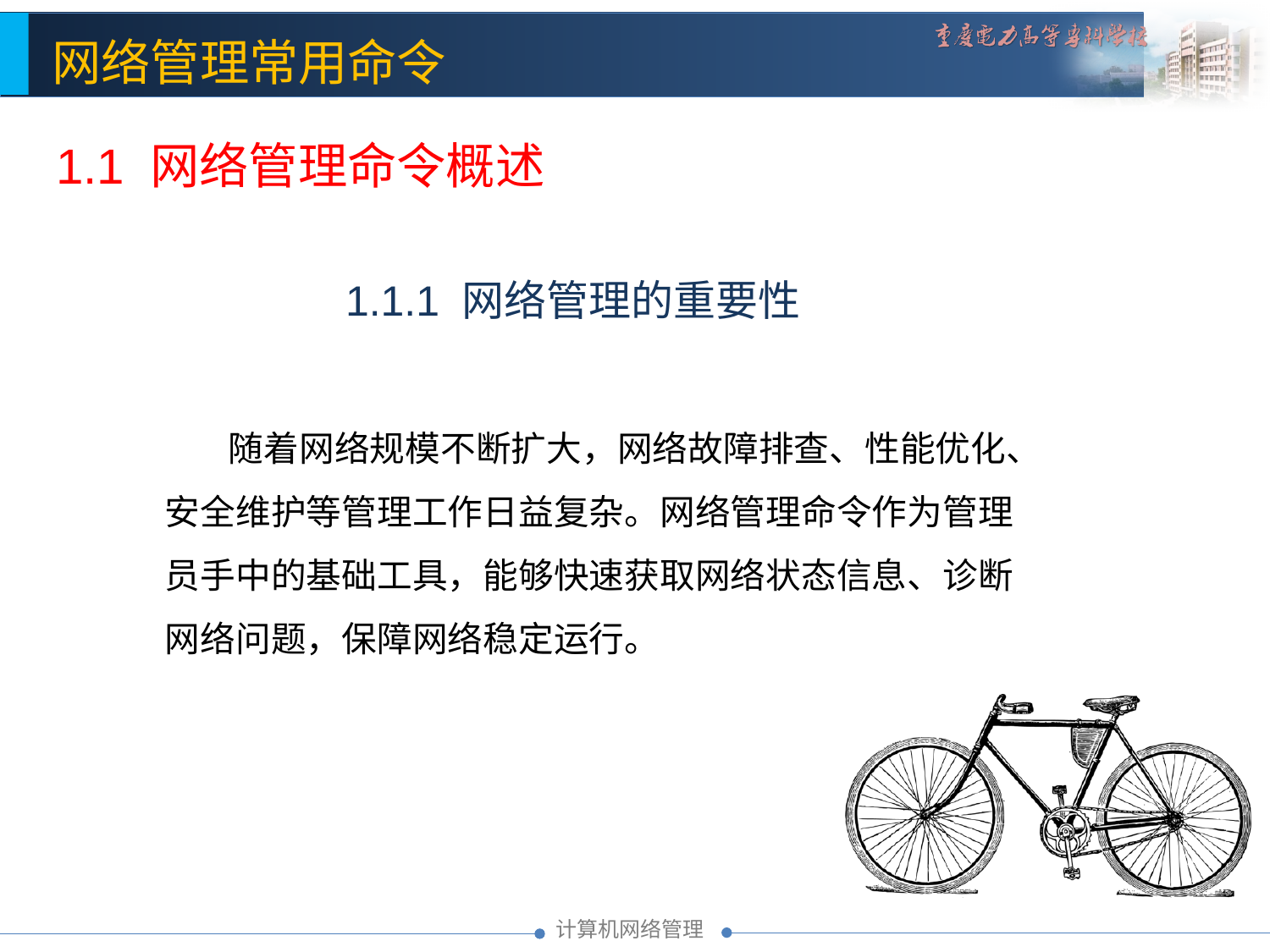

1.1 网络管理命令概述
1.1.1 网络管理的重要性
随着网络规模不断扩大，网络故障排查、性能优化、安全维护等管理工作日益复杂。网络管理命令作为管理员手中的基础工具，能够快速获取网络状态信息、诊断网络问题，保障网络稳定运行。